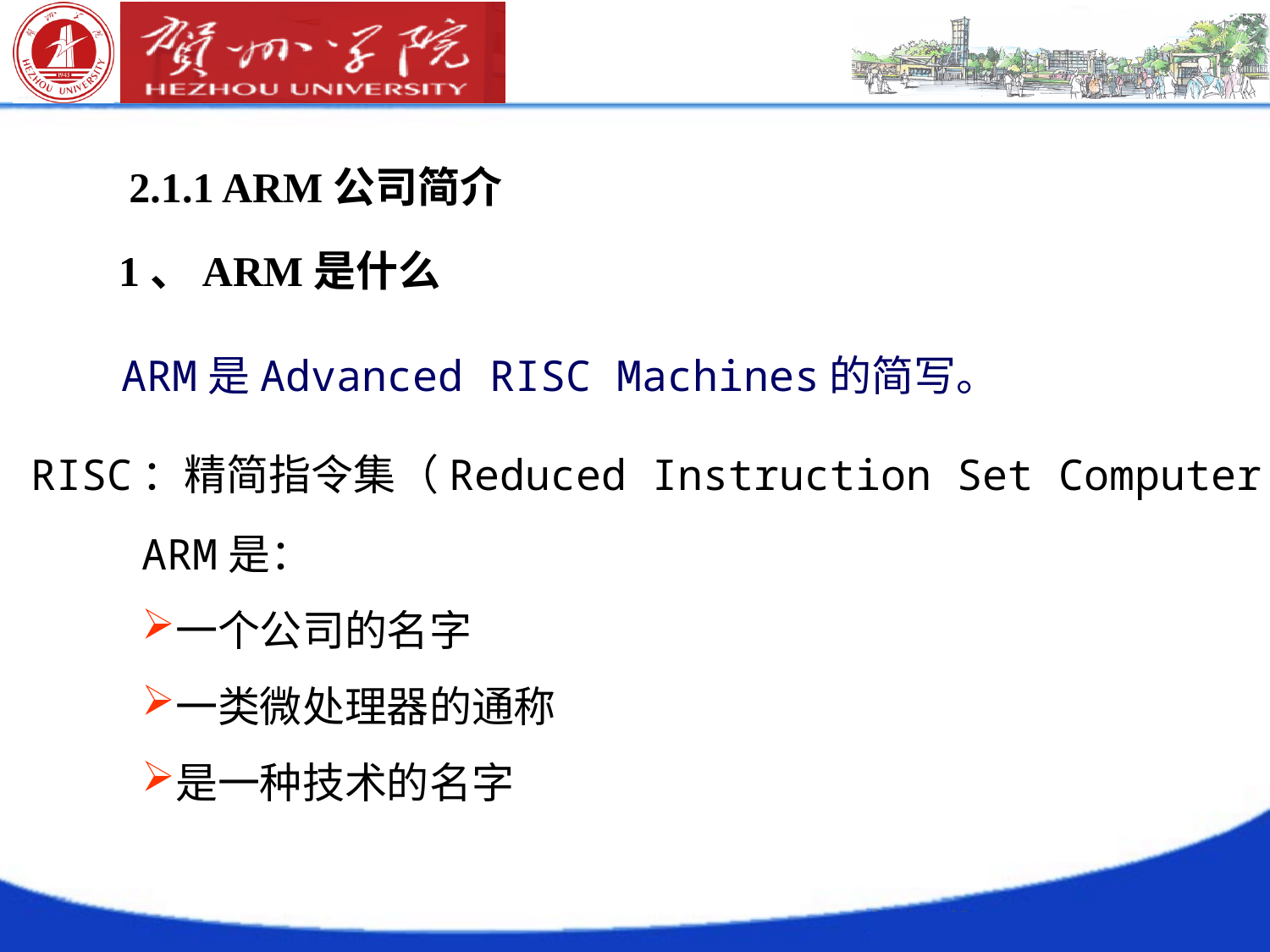

2.1.1 ARM公司简介
1、ARM是什么
ARM是Advanced RISC Machines的简写。
RISC：精简指令集（Reduced Instruction Set Computer）
ARM是：
一个公司的名字
一类微处理器的通称
是一种技术的名字
# */94